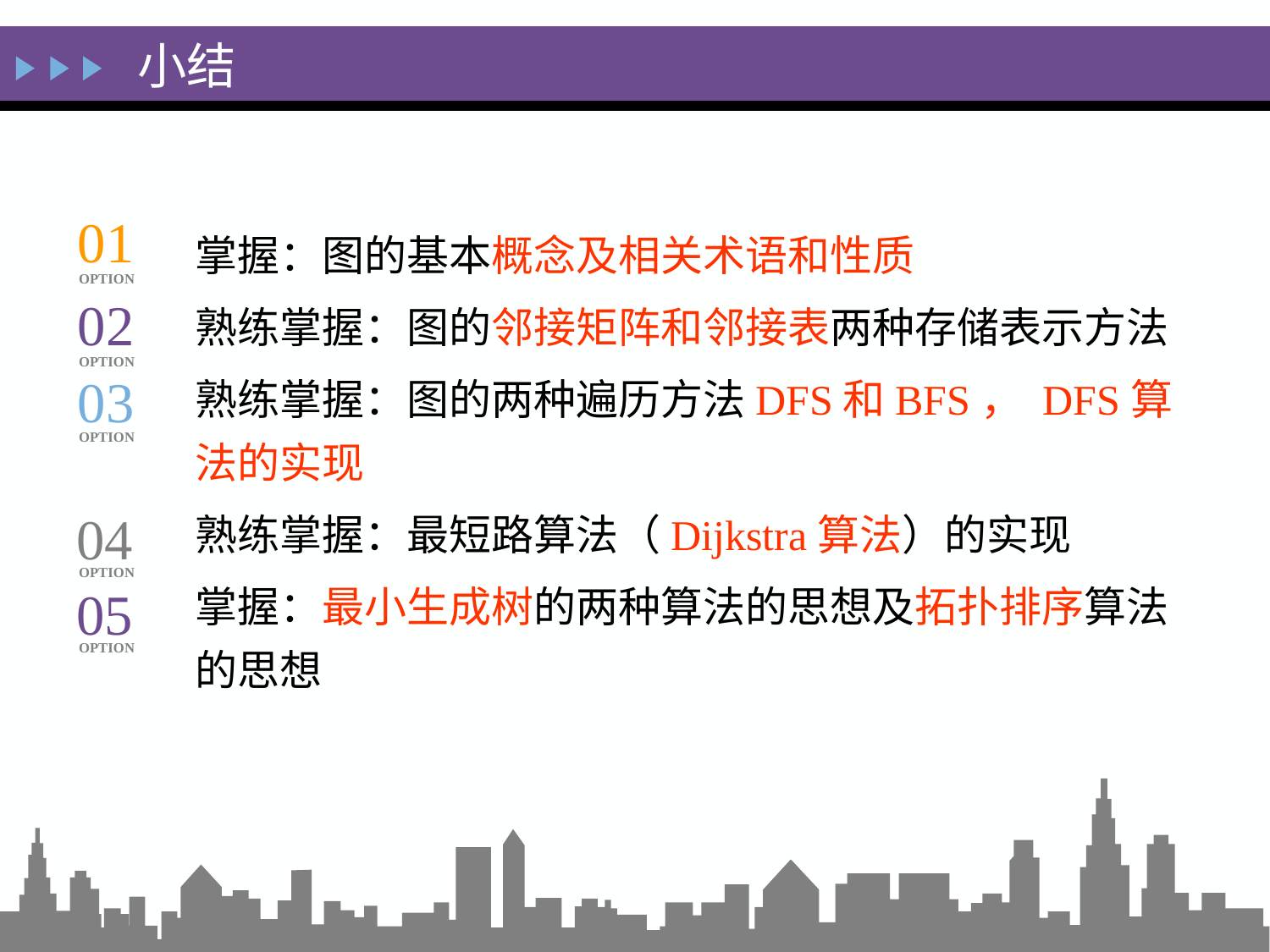

小结
01
OPTION
掌握：图的基本概念及相关术语和性质
熟练掌握：图的邻接矩阵和邻接表两种存储表示方法
熟练掌握：图的两种遍历方法DFS和BFS， DFS算法的实现
熟练掌握：最短路算法（Dijkstra算法）的实现
掌握：最小生成树的两种算法的思想及拓扑排序算法的思想
02
OPTION
03
OPTION
04
OPTION
05
OPTION